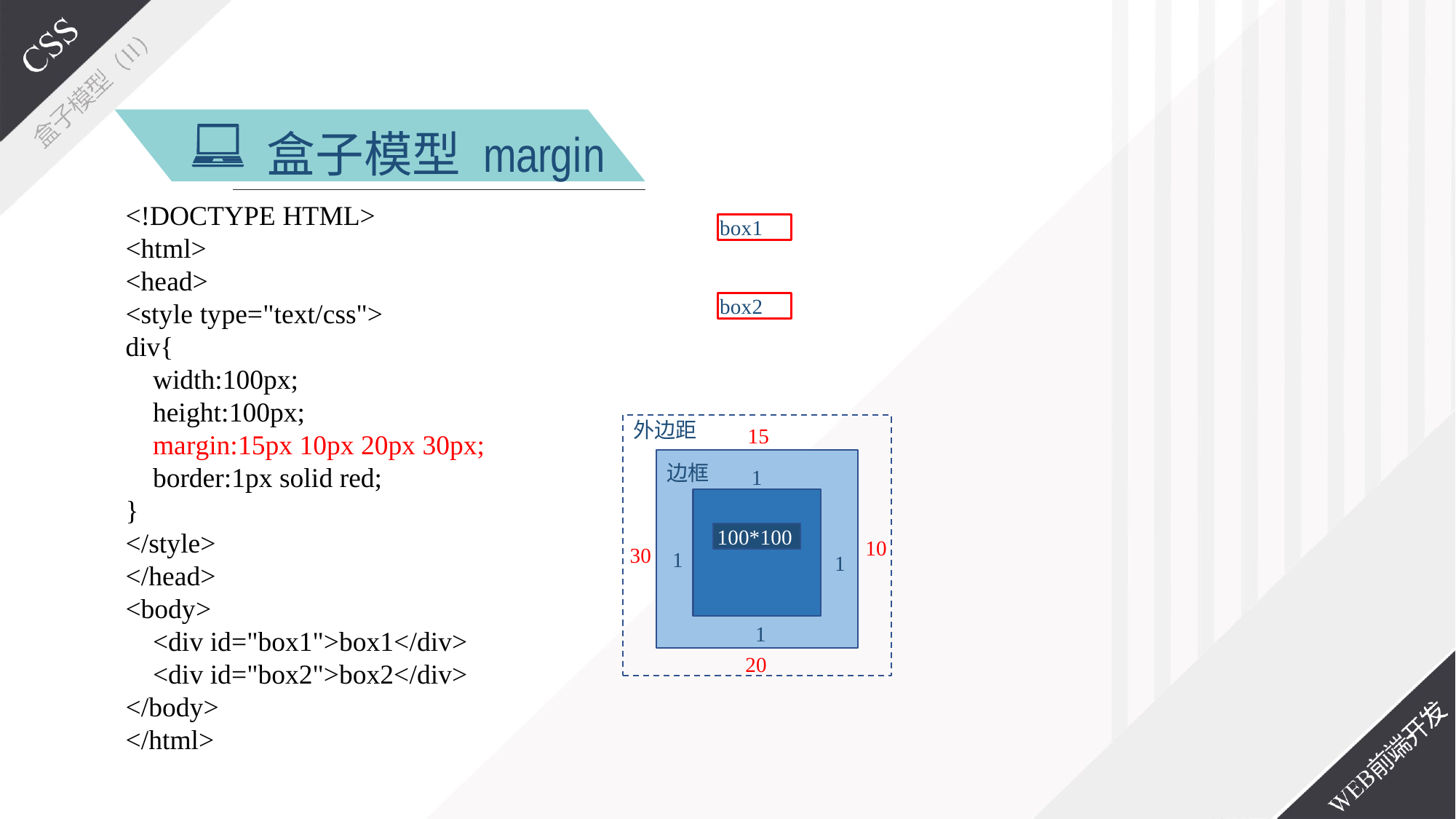

# 盒子模型 margin

<!DOCTYPE HTML>
<html>
<head>
<style type="text/css"> div{
width:100px;
height:100px;
margin:15px 10px 20px 30px; border:1px solid red;
}
</style>
</head>
<body>
<div id="box1">box1</div>
<div id="box2">box2</div>
</body>
</html>
box1
box2

外边距
15

边框
1

100*100
10
30
1
1
1
20